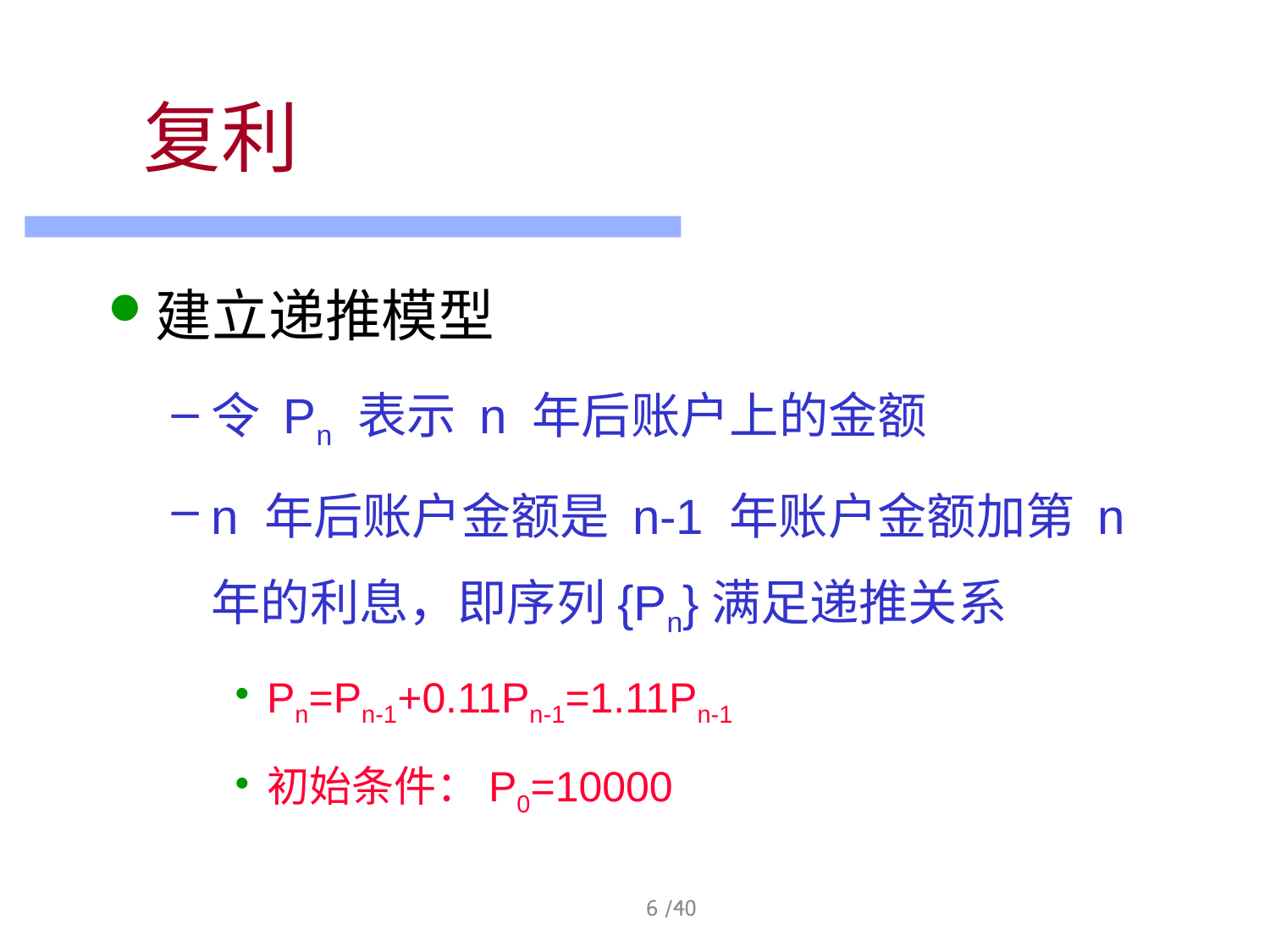

# 复利
建立递推模型
令 Pn 表示 n 年后账户上的金额
n 年后账户金额是 n-1 年账户金额加第 n 年的利息，即序列{Pn}满足递推关系
Pn=Pn-1+0.11Pn-1=1.11Pn-1
初始条件：P0=10000
6
/40